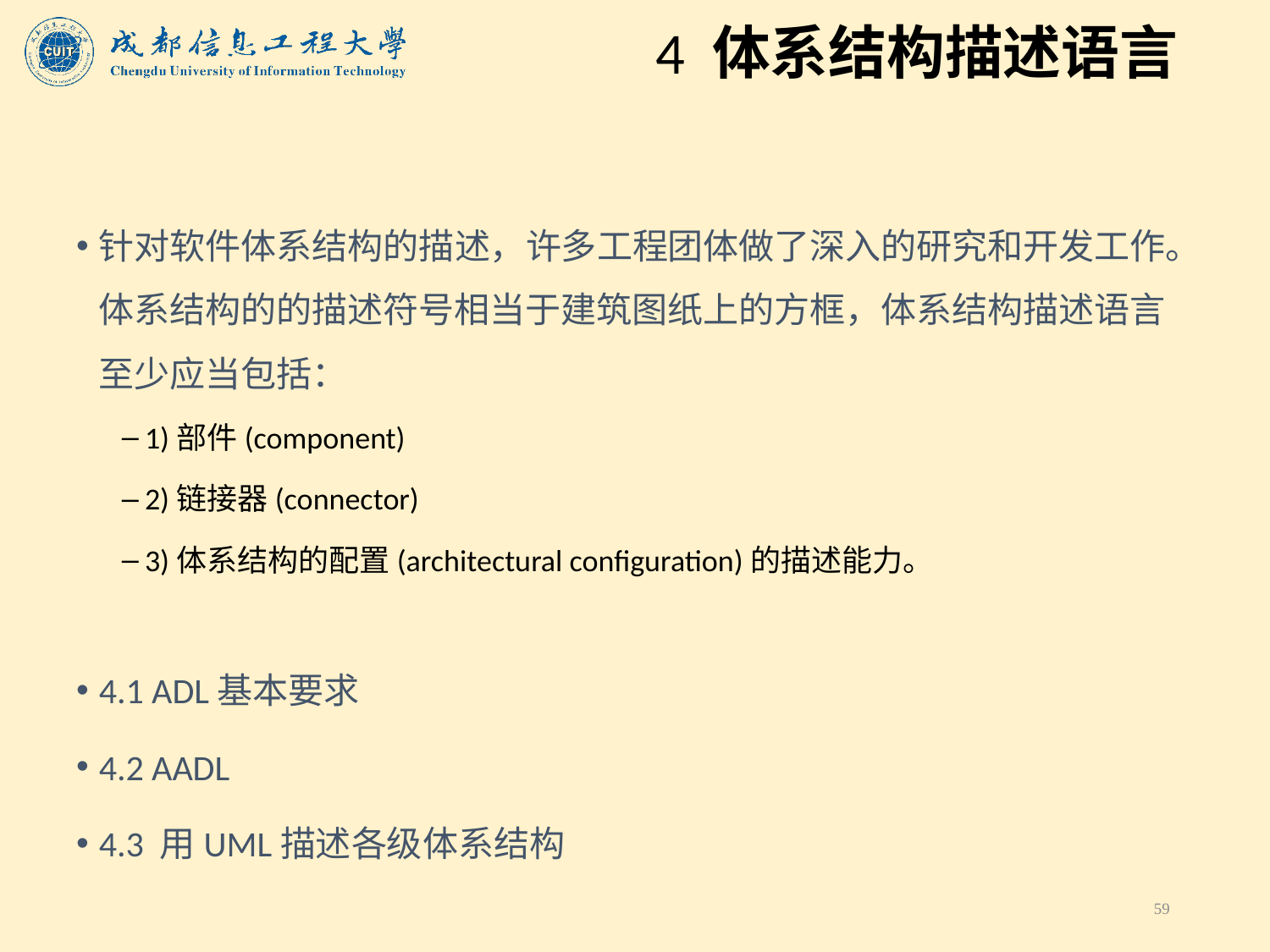

# 4 体系结构描述语言
针对软件体系结构的描述，许多工程团体做了深入的研究和开发工作。体系结构的的描述符号相当于建筑图纸上的方框，体系结构描述语言至少应当包括：
1)部件(component)
2)链接器(connector)
3)体系结构的配置(architectural configuration)的描述能力。

4.1 ADL基本要求
4.2 AADL
4.3 用UML描述各级体系结构
59